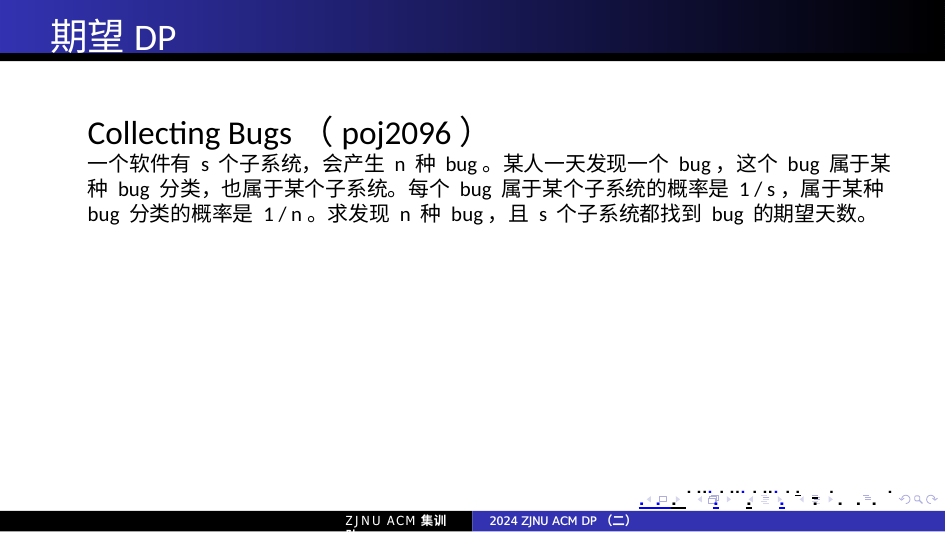

期望DP
Collecting Bugs（poj2096）
一个软件有 s 个子系统，会产生 n 种 bug。某人一天发现一个 bug，这个 bug 属于某种 bug 分类，也属于某个子系统。每个 bug 属于某个子系统的概率是 1 / s，属于某种 bug 分类的概率是 1 / n。求发现 n 种 bug，且 s 个子系统都找到 bug 的期望天数。

. . . ................. . .. . . .
2024 ZJNU ACM DP（二）
ZJNU ACM集训队